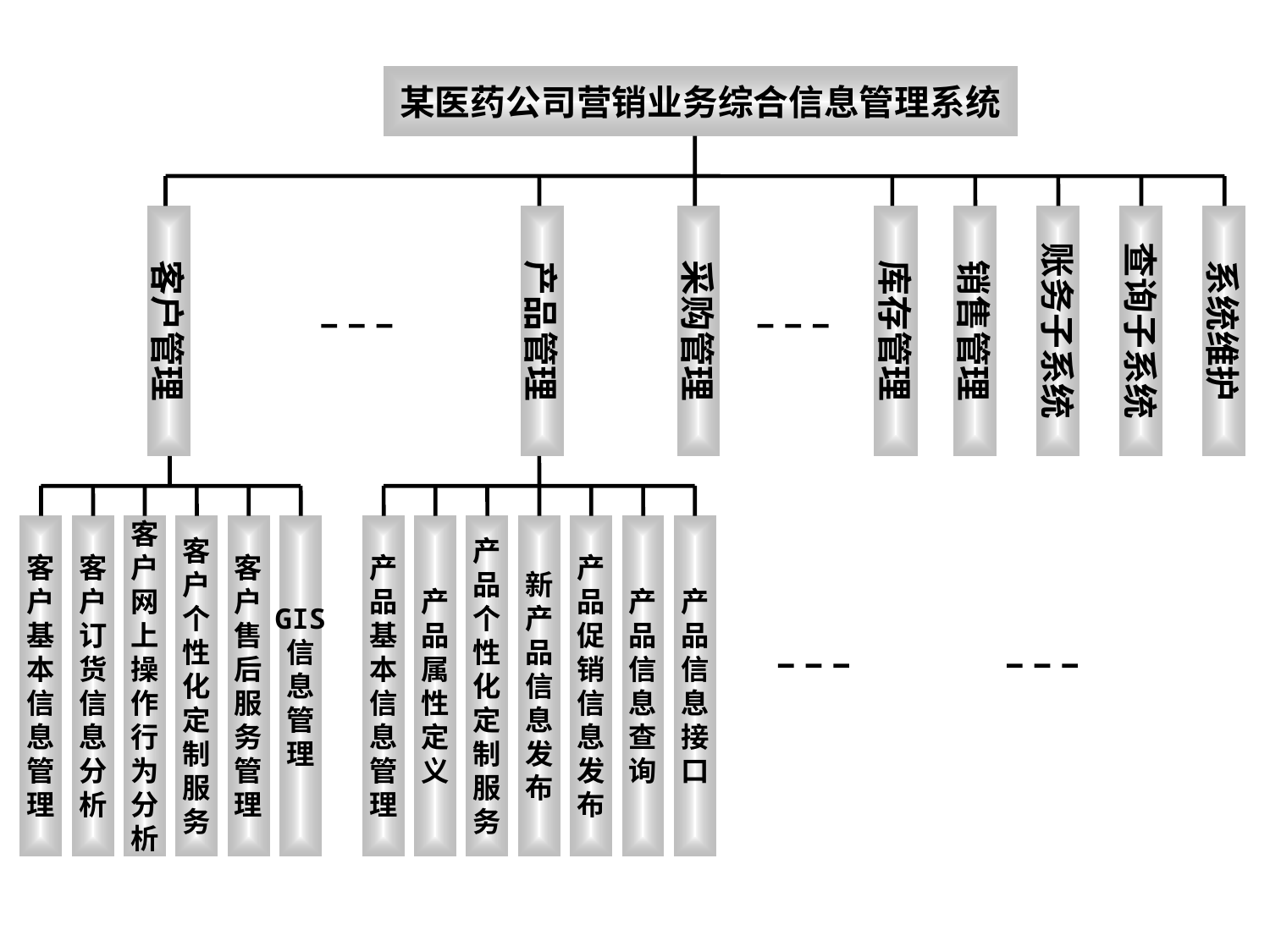

某医药公司营销业务综合信息管理系统

客户管理
产品管理
采购管理
库存管理
销售管理
账务子系统
查询子系统
系统维护

客
户
基
本
信
息
管
理
客
户
订
货
信
息
分
析
客
户
网
上
操
作
行
为
分
析
客
户
个
性
化
定
制
服
务
客
户
售
后
服
务
管
理
GIS
信
息
管
理
产
品
基
本
信
息
管
理
产
品
属
性
定
义
产
品
个
性
化
定
制
服
务
新
产
品
信
息
发
布
产
品
促
销
信
息
发
布
产
品
信
息
查
询
产
品
信
息
接
口